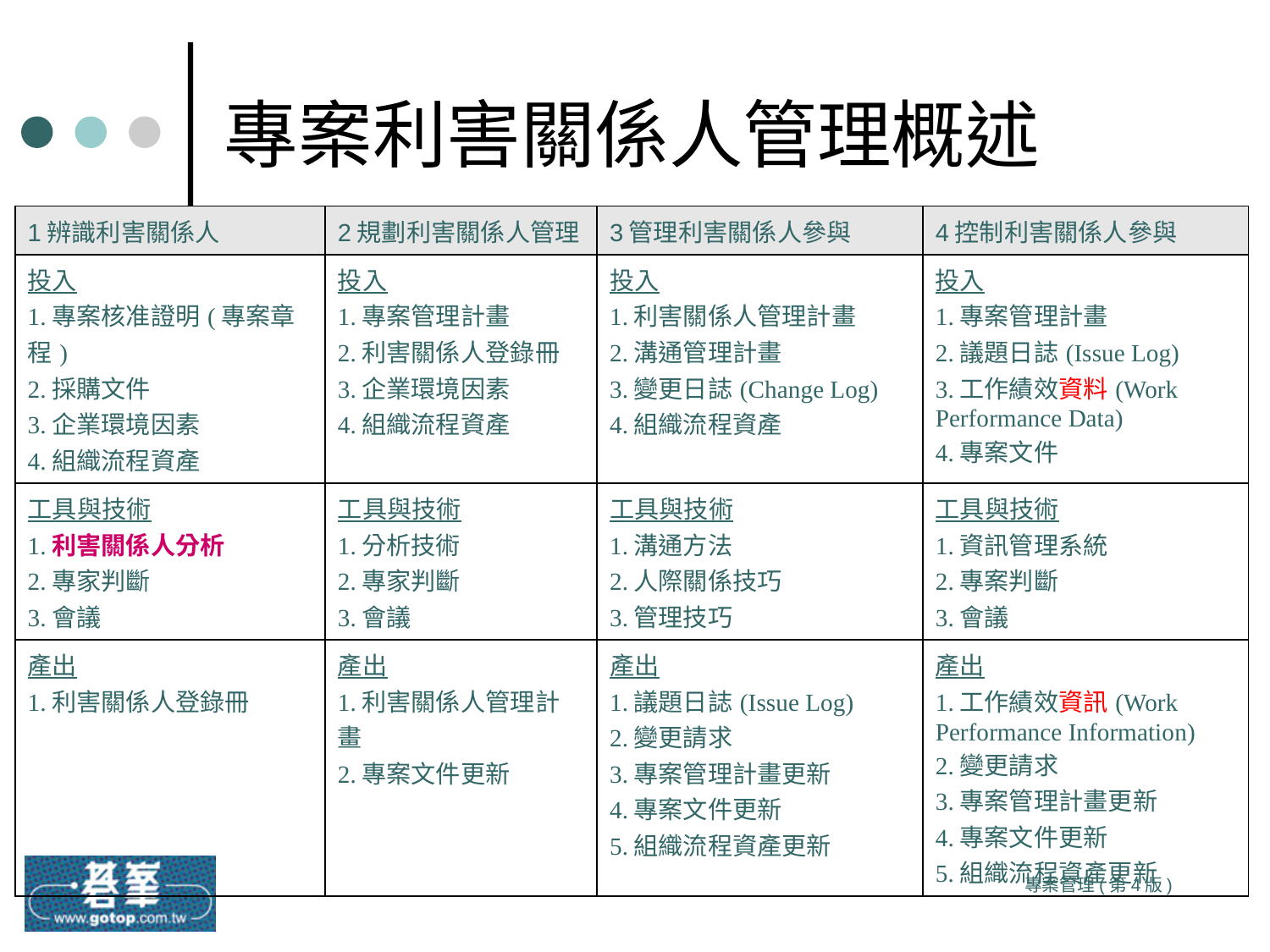

# 專案利害關係人管理概述
| 1辨識利害關係人 | 2規劃利害關係人管理 | 3管理利害關係人參與 | 4控制利害關係人參與 |
| --- | --- | --- | --- |
| 投入 1.專案核准證明(專案章程) 2.採購文件 3.企業環境因素 4.組織流程資產 | 投入 1.專案管理計畫 2.利害關係人登錄冊 3.企業環境因素 4.組織流程資產 | 投入 1.利害關係人管理計畫 2.溝通管理計畫 3.變更日誌(Change Log) 4.組織流程資產 | 投入 1.專案管理計畫 2.議題日誌(Issue Log) 3.工作績效資料(Work Performance Data) 4.專案文件 |
| 工具與技術 1.利害關係人分析 2.專家判斷 3.會議 | 工具與技術 1.分析技術 2.專家判斷 3.會議 | 工具與技術 1.溝通方法 2.人際關係技巧 3.管理技巧 | 工具與技術 1.資訊管理系統 2.專案判斷 3.會議 |
| 產出 1.利害關係人登錄冊 | 產出 1.利害關係人管理計畫 2.專案文件更新 | 產出 1.議題日誌(Issue Log) 2.變更請求 3.專案管理計畫更新 4.專案文件更新 5.組織流程資產更新 | 產出 1.工作績效資訊(Work Performance Information) 2.變更請求 3.專案管理計畫更新 4.專案文件更新 5.組織流程資產更新 |
專案管理(第4版)